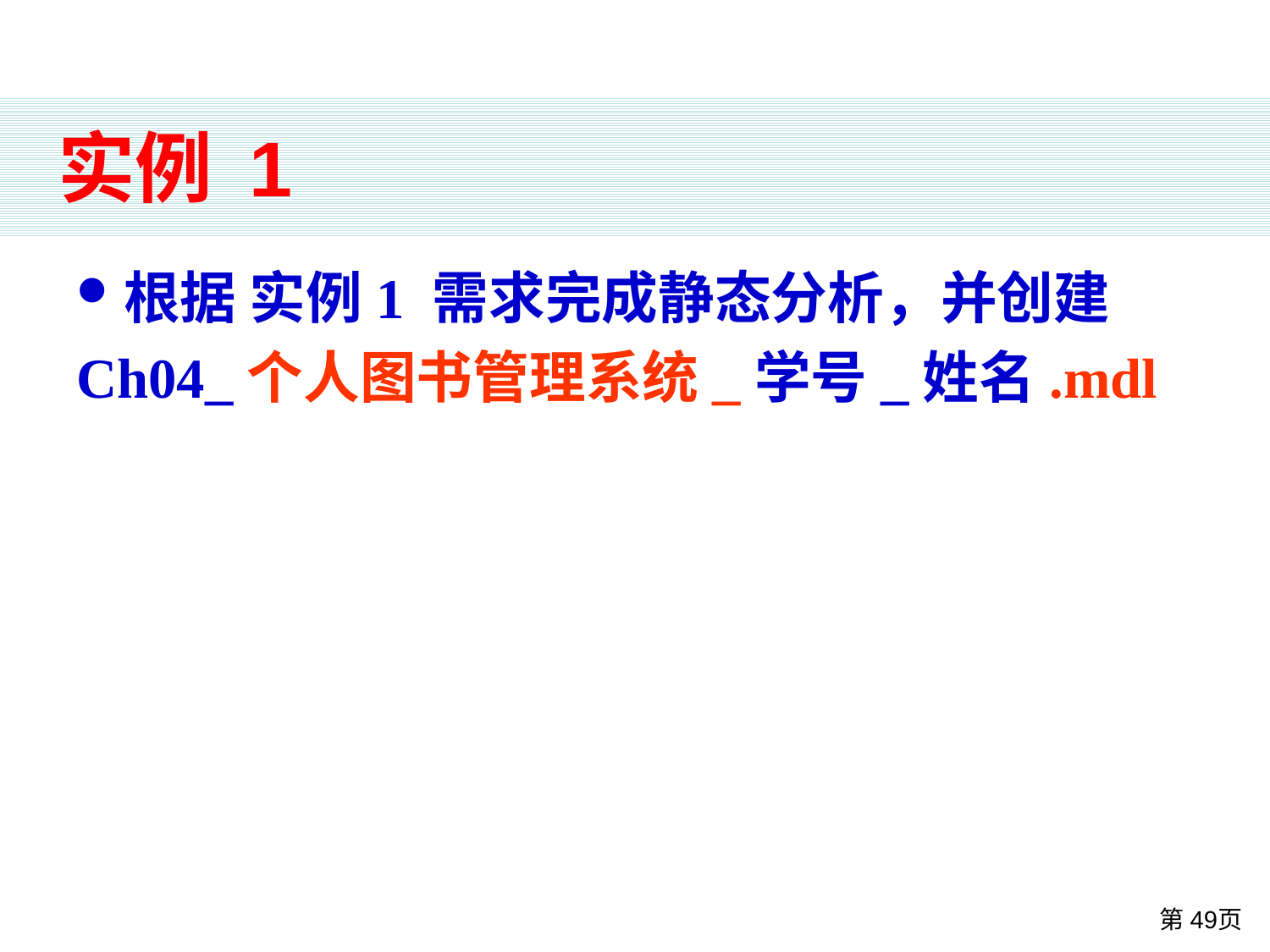

# 实例 1
根据 实例1 需求完成静态分析，并创建
Ch04_个人图书管理系统_学号_姓名.mdl

第49页